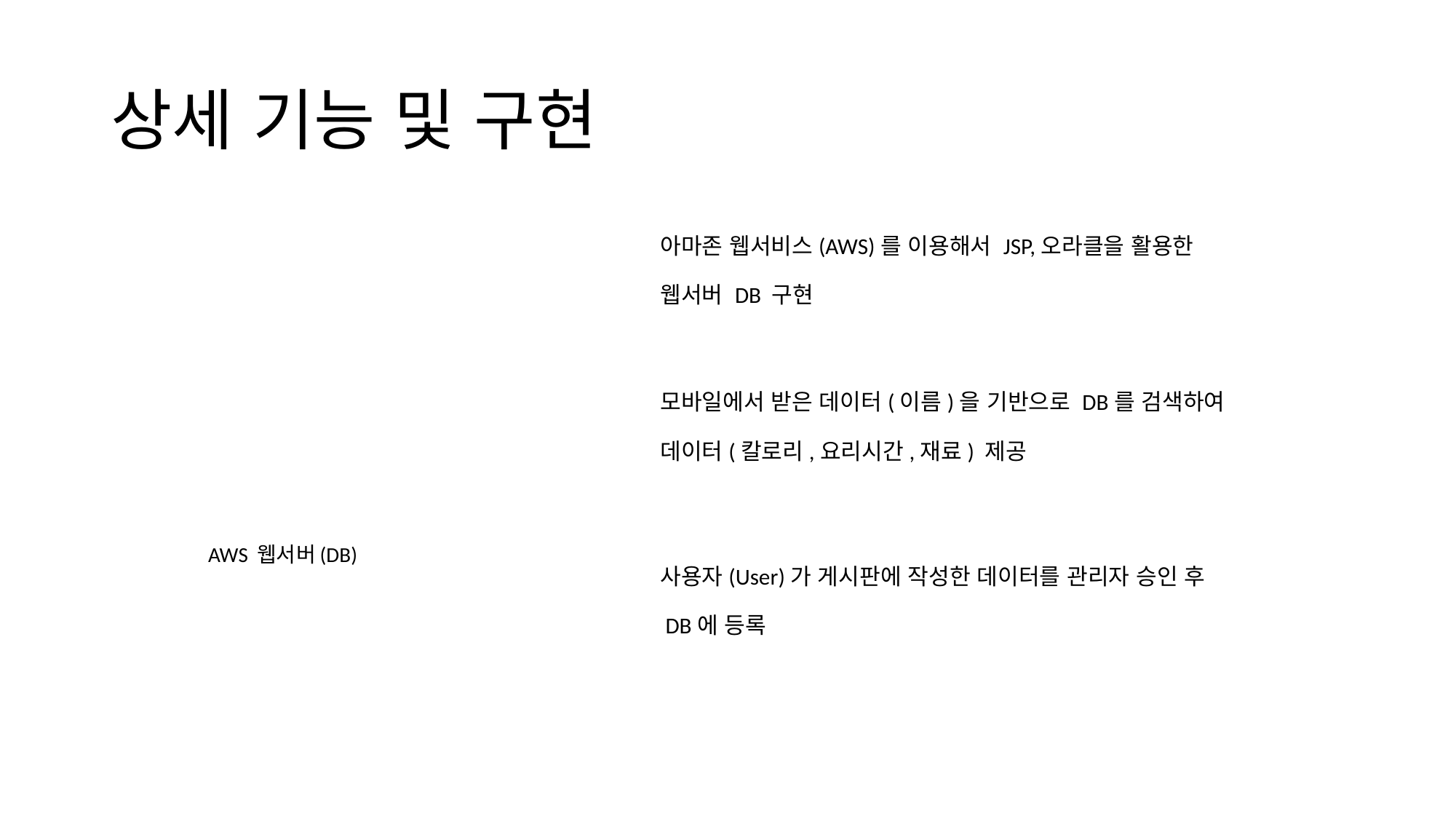

# 상세 기능 및 구현
아마존 웹서비스(AWS)를 이용해서 JSP,오라클을 활용한

웹서버 DB 구현
모바일에서 받은 데이터(이름)을 기반으로 DB를 검색하여

데이터(칼로리,요리시간,재료) 제공
AWS 웹서버(DB)
사용자(User)가 게시판에 작성한 데이터를 관리자 승인 후

 DB에 등록